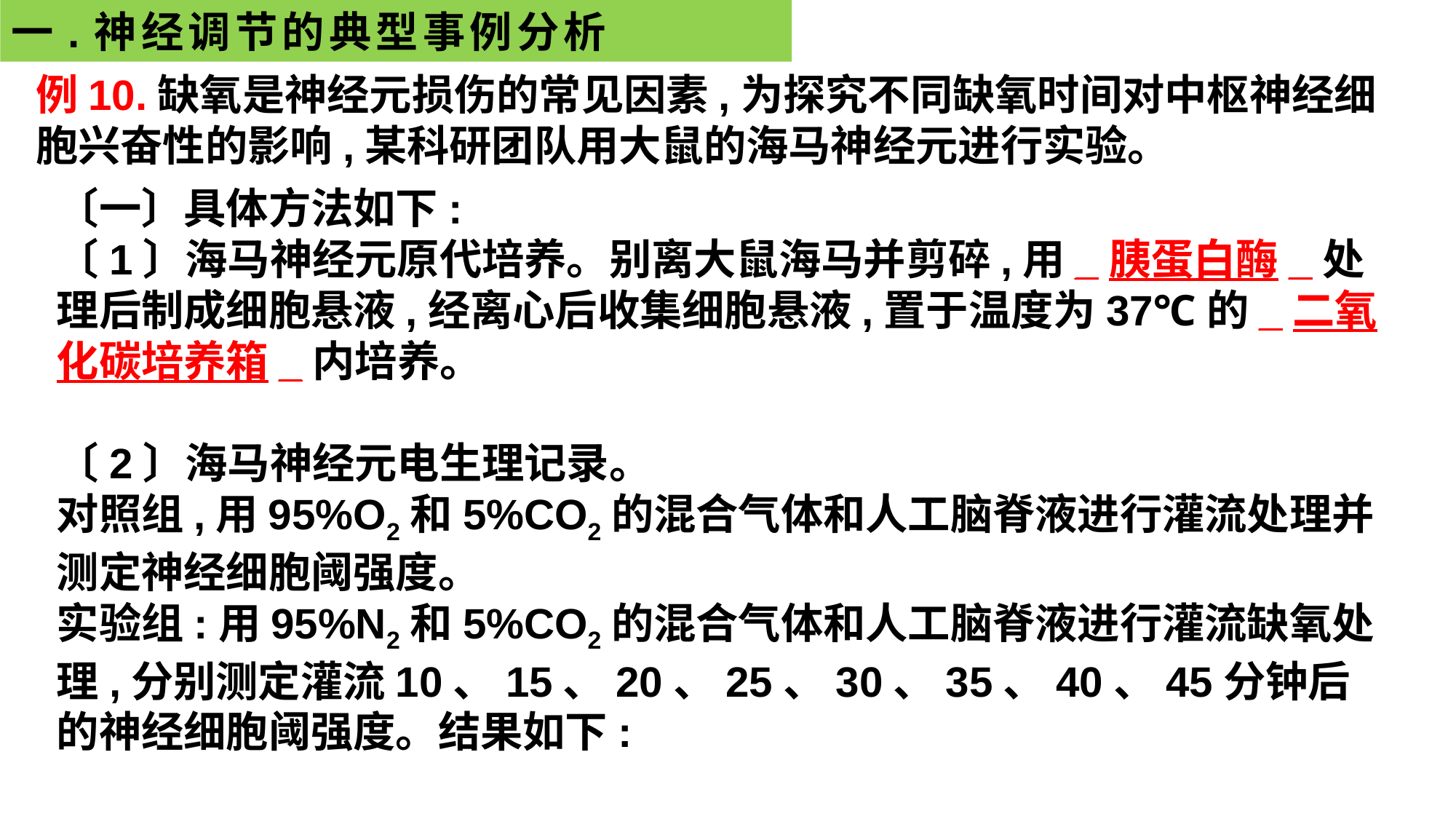

一.神经调节的典型事例分析
例10.缺氧是神经元损伤的常见因素,为探究不同缺氧时间对中枢神经细胞兴奋性的影响,某科研团队用大鼠的海马神经元进行实验。
〔一〕具体方法如下:
〔1〕海马神经元原代培养。别离大鼠海马并剪碎,用_胰蛋白酶_处理后制成细胞悬液,经离心后收集细胞悬液,置于温度为37℃的_二氧化碳培养箱_内培养。

〔2〕海马神经元电生理记录。
对照组,用95%O2和5%CO2的混合气体和人工脑脊液进行灌流处理并测定神经细胞阈强度。
实验组:用95%N2和5%CO2的混合气体和人工脑脊液进行灌流缺氧处理,分别测定灌流10、15、20、25、30、35、40、45分钟后的神经细胞阈强度。结果如下: